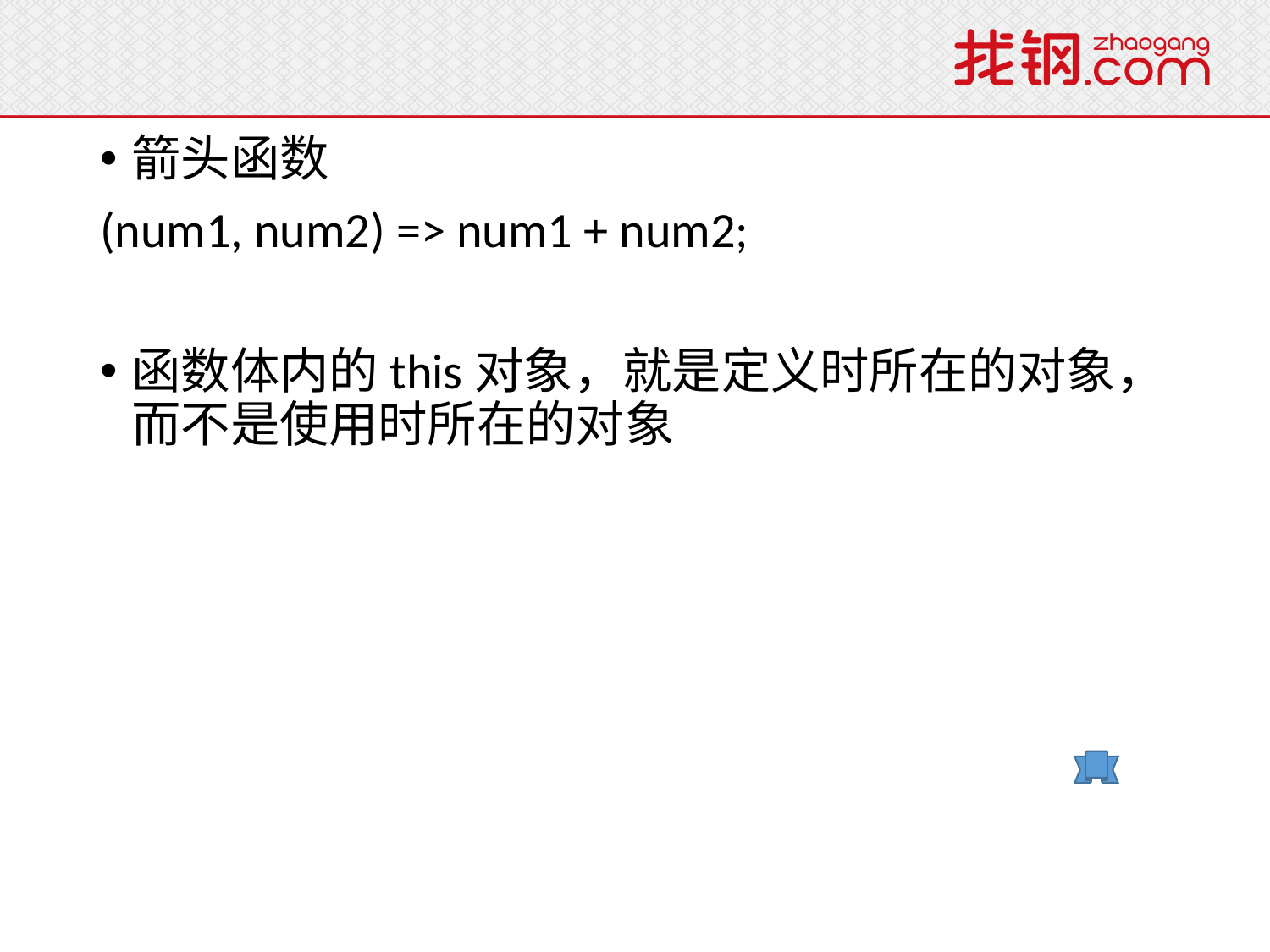

# 箭头函数
(num1, num2) => num1 + num2;

函数体内的this对象，就是定义时所在的对象，而不是使用时所在的对象